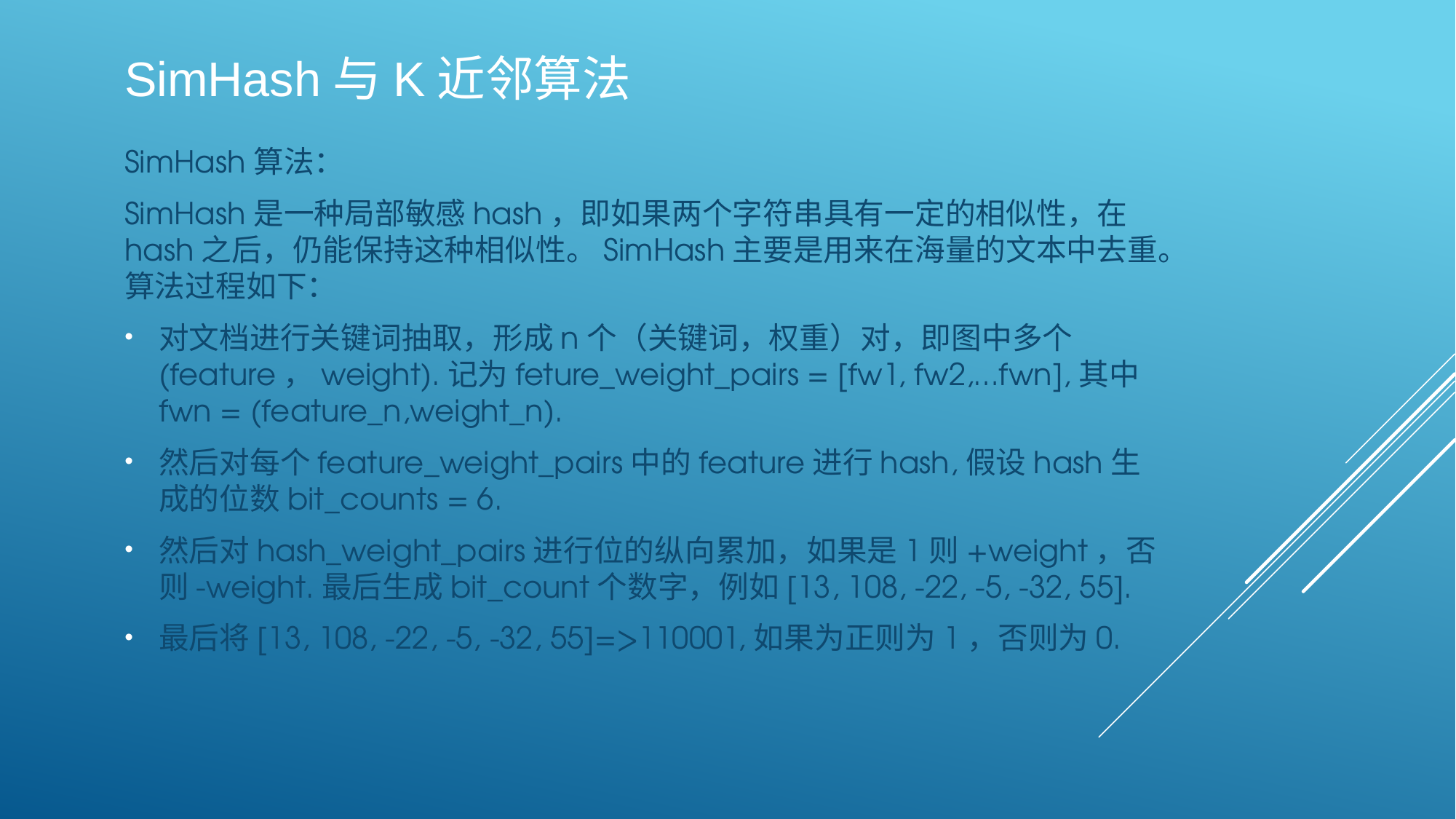

SimHash与K近邻算法
SimHash算法：
SimHash是一种局部敏感hash，即如果两个字符串具有一定的相似性，在hash之后，仍能保持这种相似性。SimHash主要是用来在海量的文本中去重。算法过程如下：
对文档进行关键词抽取，形成n个（关键词，权重）对，即图中多个(feature，weight).记为feture_weight_pairs = [fw1, fw2,…fwn],其中fwn = (feature_n,weight_n).
然后对每个feature_weight_pairs中的feature进行hash,假设hash生成的位数bit_counts = 6.
然后对hash_weight_pairs进行位的纵向累加，如果是1则+weight，否则-weight.最后生成bit_count个数字，例如[13, 108, -22, -5, -32, 55].
最后将[13, 108, -22, -5, -32, 55]=>110001,如果为正则为1，否则为0.